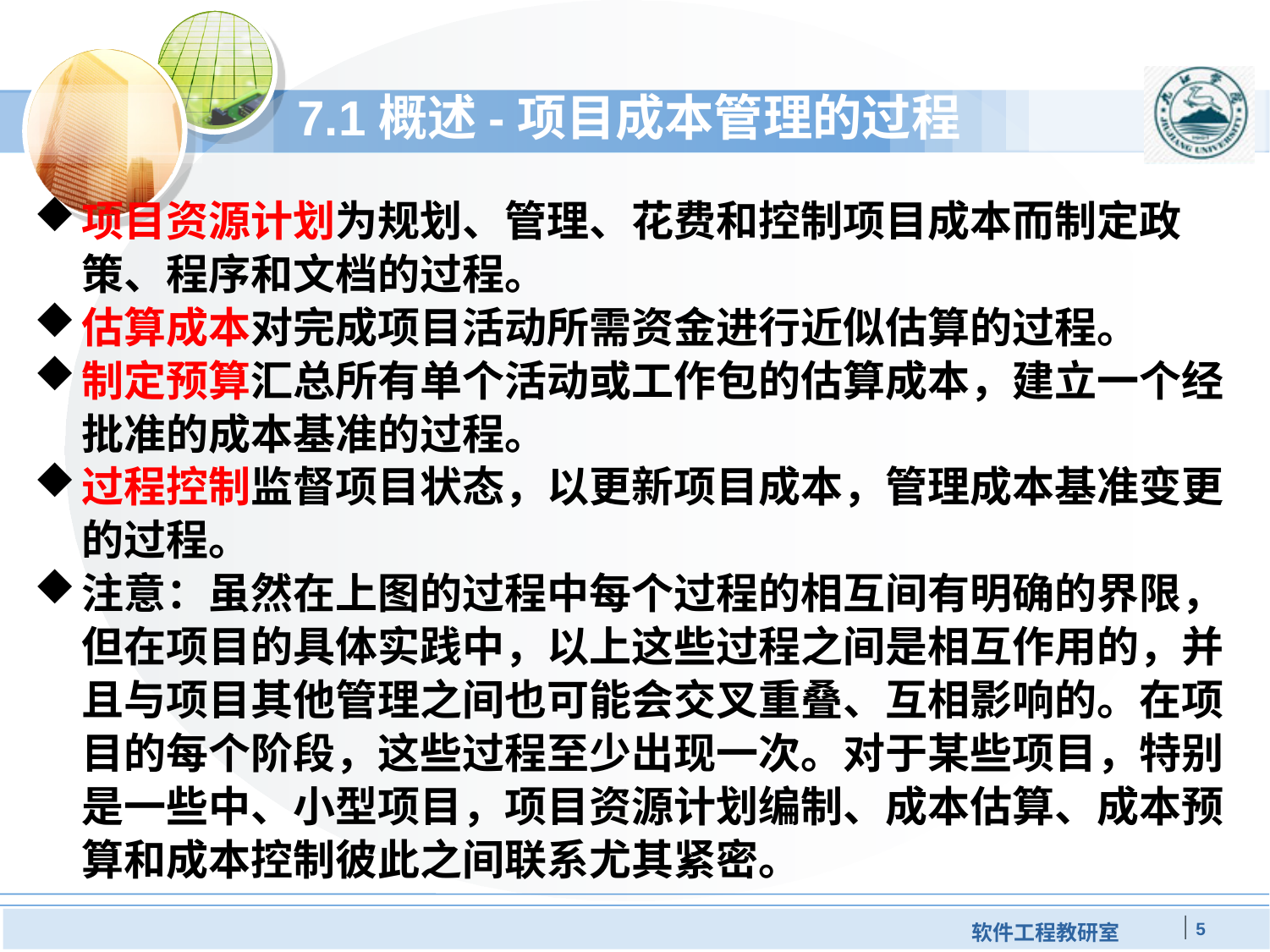

# 7.1概述-项目成本管理的过程
项目资源计划为规划、管理、花费和控制项目成本而制定政策、程序和文档的过程。
估算成本对完成项目活动所需资金进行近似估算的过程。
制定预算汇总所有单个活动或工作包的估算成本，建立一个经批准的成本基准的过程。
过程控制监督项目状态，以更新项目成本，管理成本基准变更的过程。
注意：虽然在上图的过程中每个过程的相互间有明确的界限，但在项目的具体实践中，以上这些过程之间是相互作用的，并且与项目其他管理之间也可能会交叉重叠、互相影响的。在项目的每个阶段，这些过程至少出现一次。对于某些项目，特别是一些中、小型项目，项目资源计划编制、成本估算、成本预算和成本控制彼此之间联系尤其紧密。